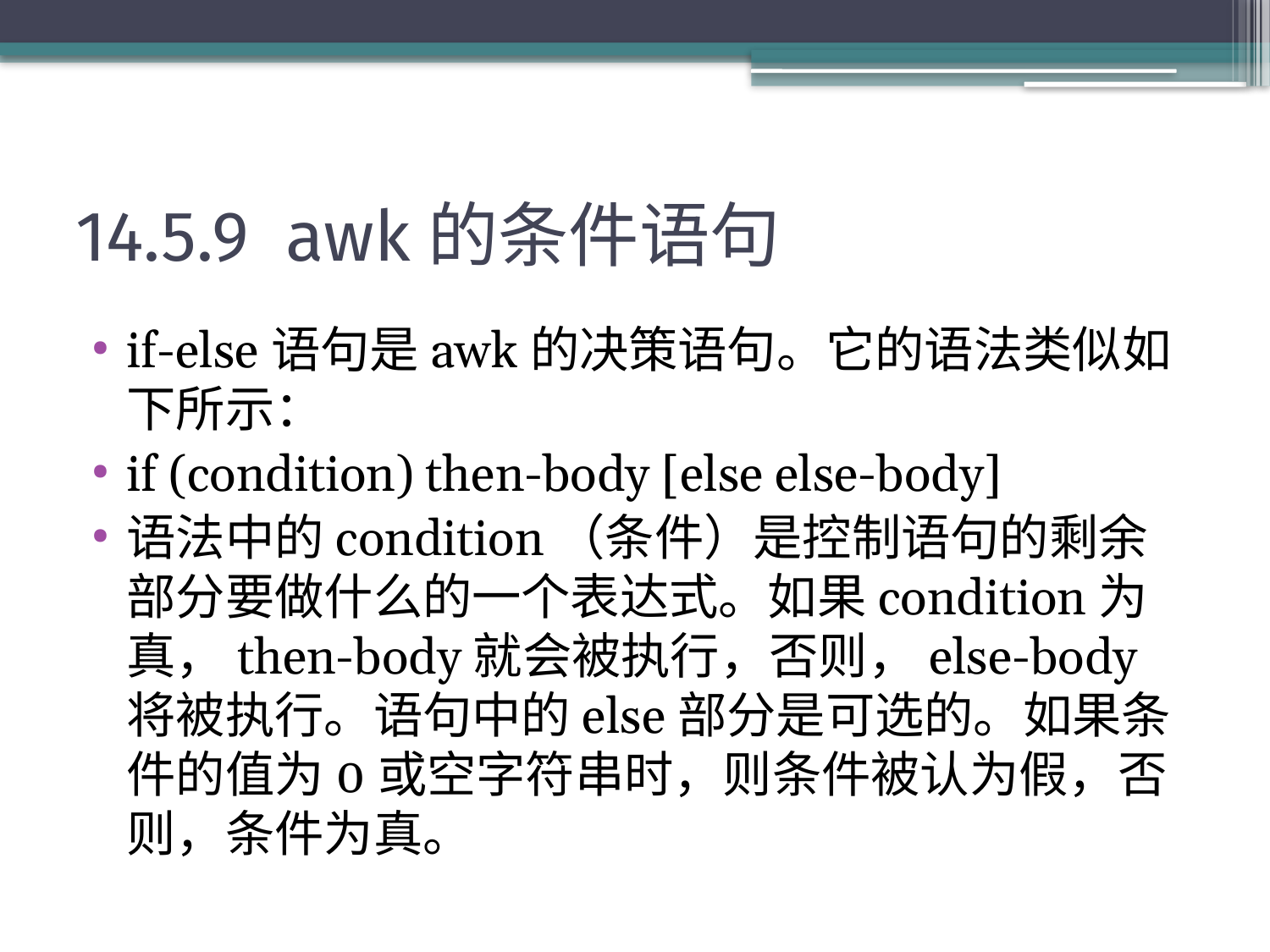

# 14.5.9  awk的条件语句
if-else语句是awk的决策语句。它的语法类似如下所示：
if (condition) then-body [else else-body]
语法中的condition（条件）是控制语句的剩余部分要做什么的一个表达式。如果condition为真，then-body就会被执行，否则，else-body将被执行。语句中的else部分是可选的。如果条件的值为0或空字符串时，则条件被认为假，否则，条件为真。